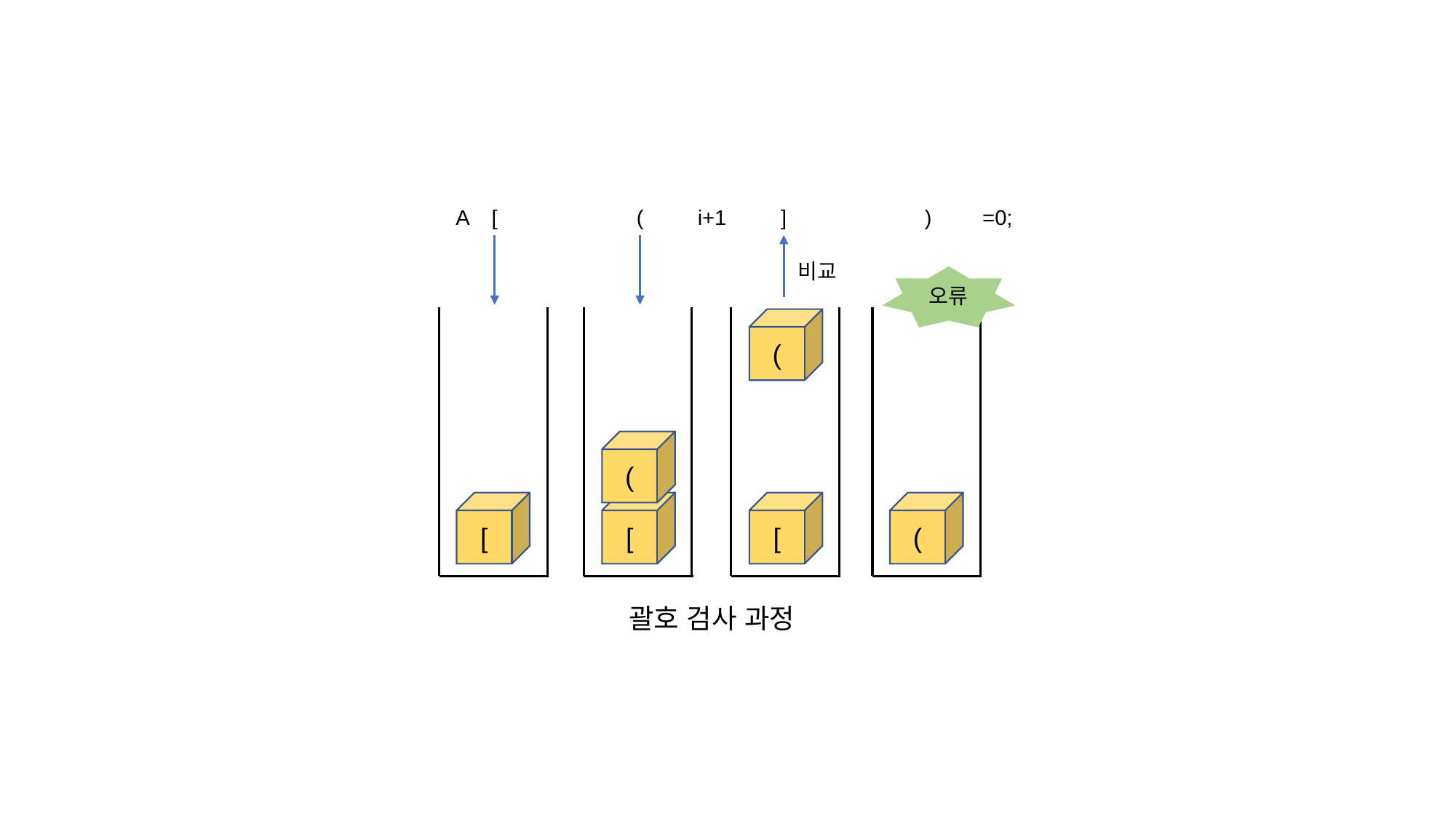

A
[
(
i+1
]
)
=0;
비교
오류
(
(
[
[
[
(
괄호 검사 과정